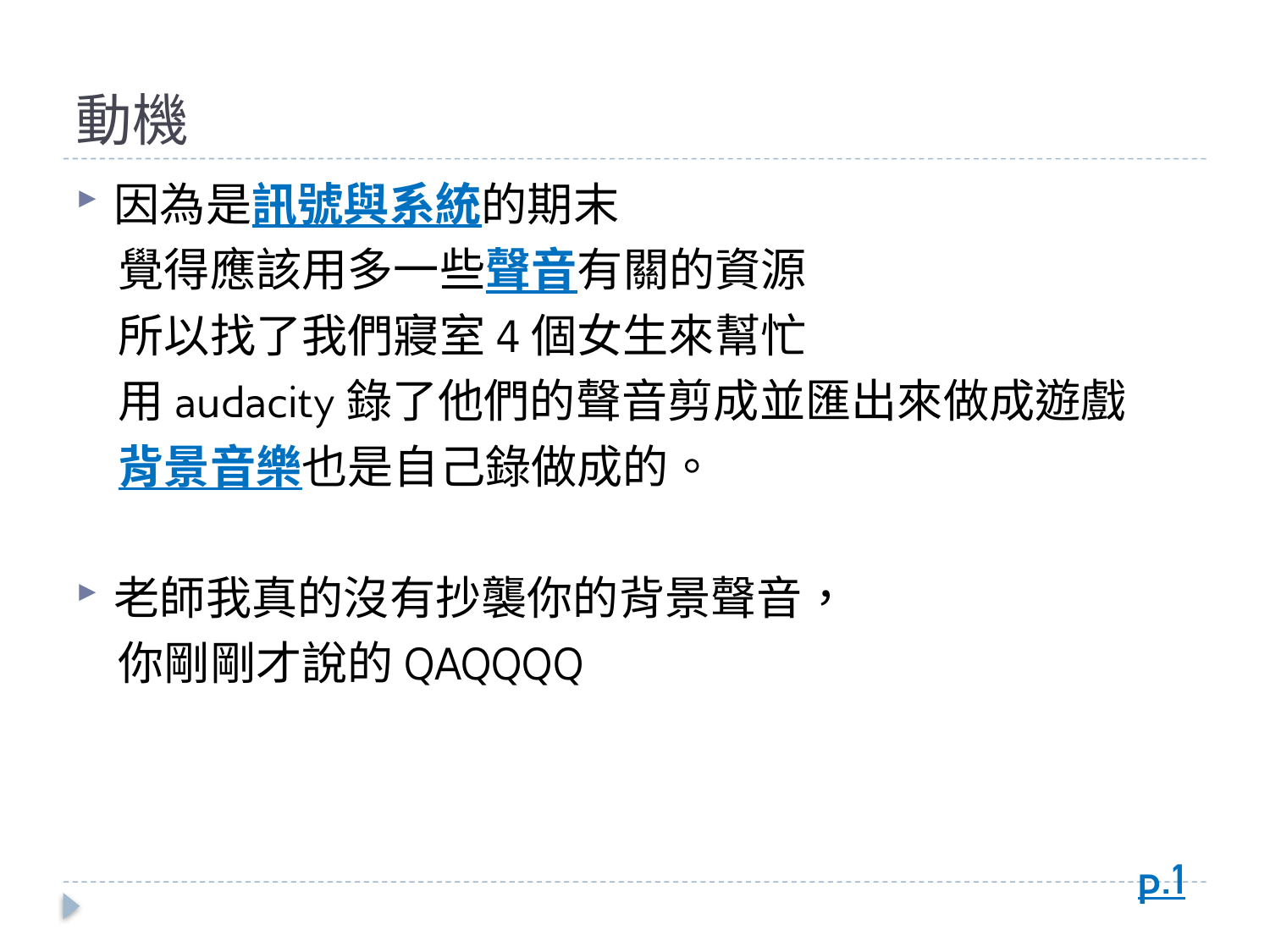

# 動機
因為是訊號與系統的期末
   覺得應該用多一些聲音有關的資源
   所以找了我們寢室4個女生來幫忙
   用audacity錄了他們的聲音剪成並匯出來做成遊戲
   背景音樂也是自己錄做成的。

老師我真的沒有抄襲你的背景聲音，
   你剛剛才說的QAQQQQ

p.1